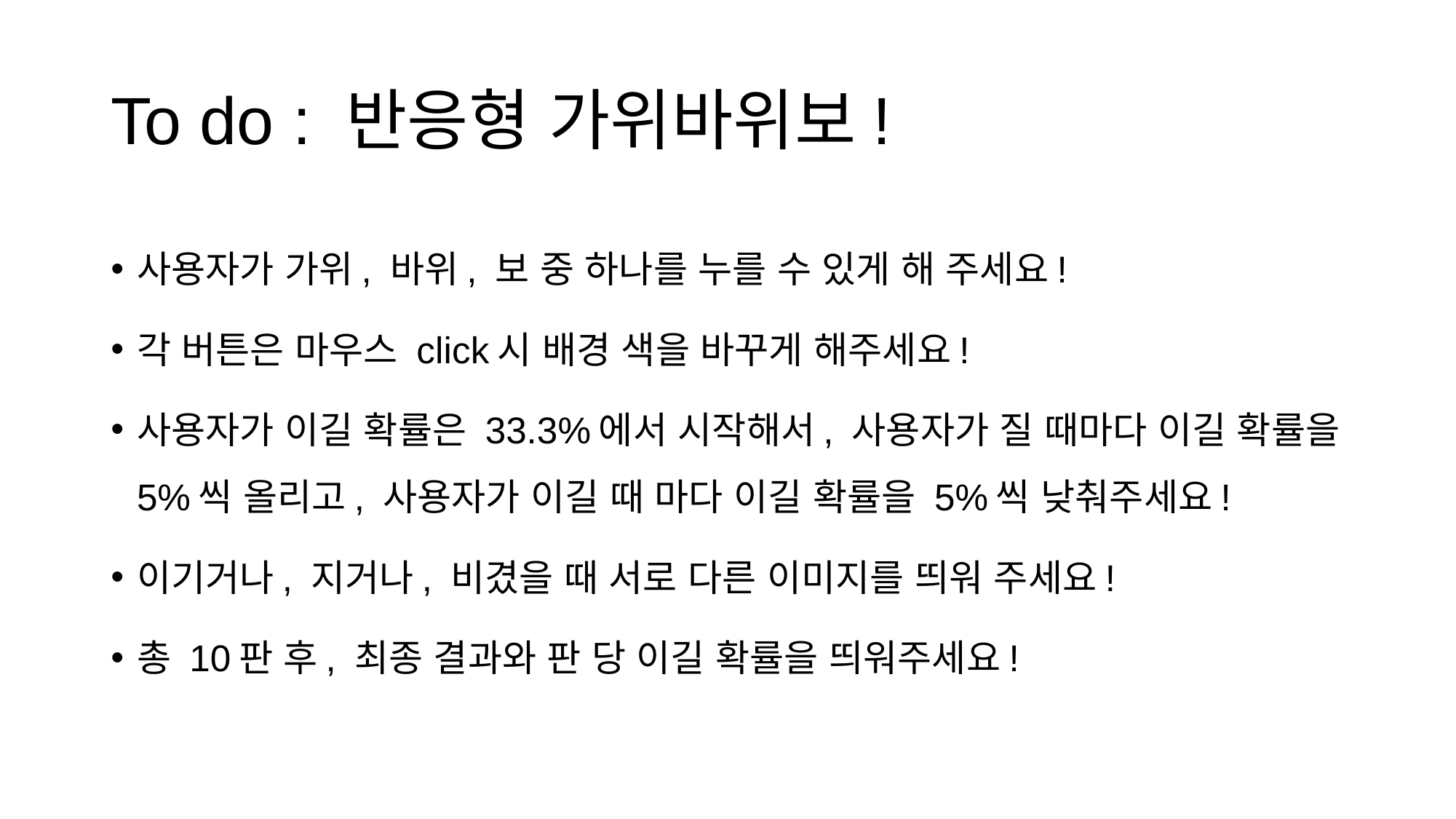

# To do : 반응형 가위바위보!
사용자가 가위, 바위, 보 중 하나를 누를 수 있게 해 주세요!
각 버튼은 마우스 click시 배경 색을 바꾸게 해주세요!
사용자가 이길 확률은 33.3%에서 시작해서, 사용자가 질 때마다 이길 확률을 5%씩 올리고, 사용자가 이길 때 마다 이길 확률을 5%씩 낮춰주세요!
이기거나, 지거나, 비겼을 때 서로 다른 이미지를 띄워 주세요!
총 10판 후, 최종 결과와 판 당 이길 확률을 띄워주세요!